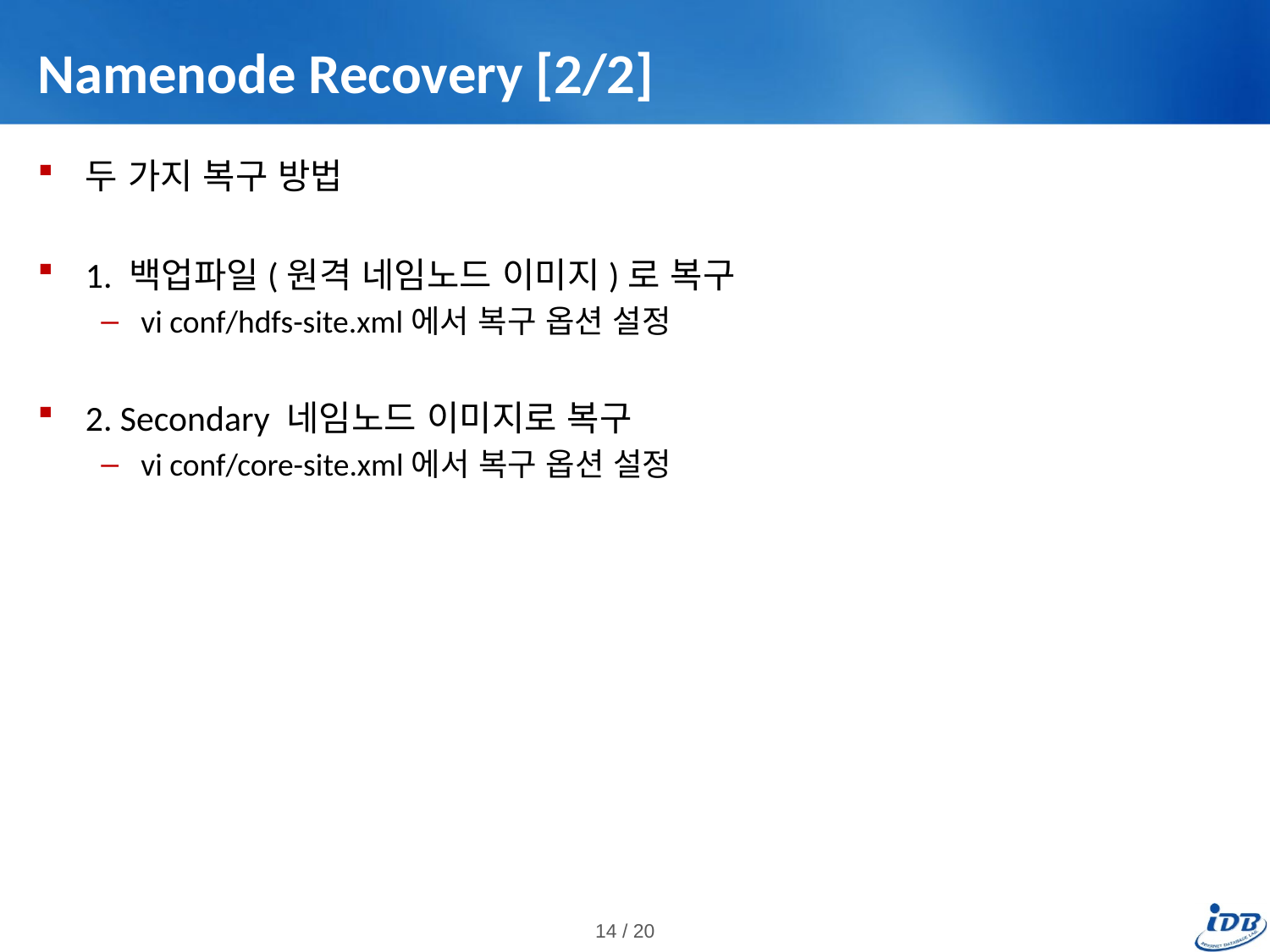

# Namenode Recovery [2/2]
두 가지 복구 방법

1. 백업파일(원격 네임노드 이미지)로 복구
vi conf/hdfs-site.xml에서 복구 옵션 설정

2. Secondary 네임노드 이미지로 복구
vi conf/core-site.xml에서 복구 옵션 설정